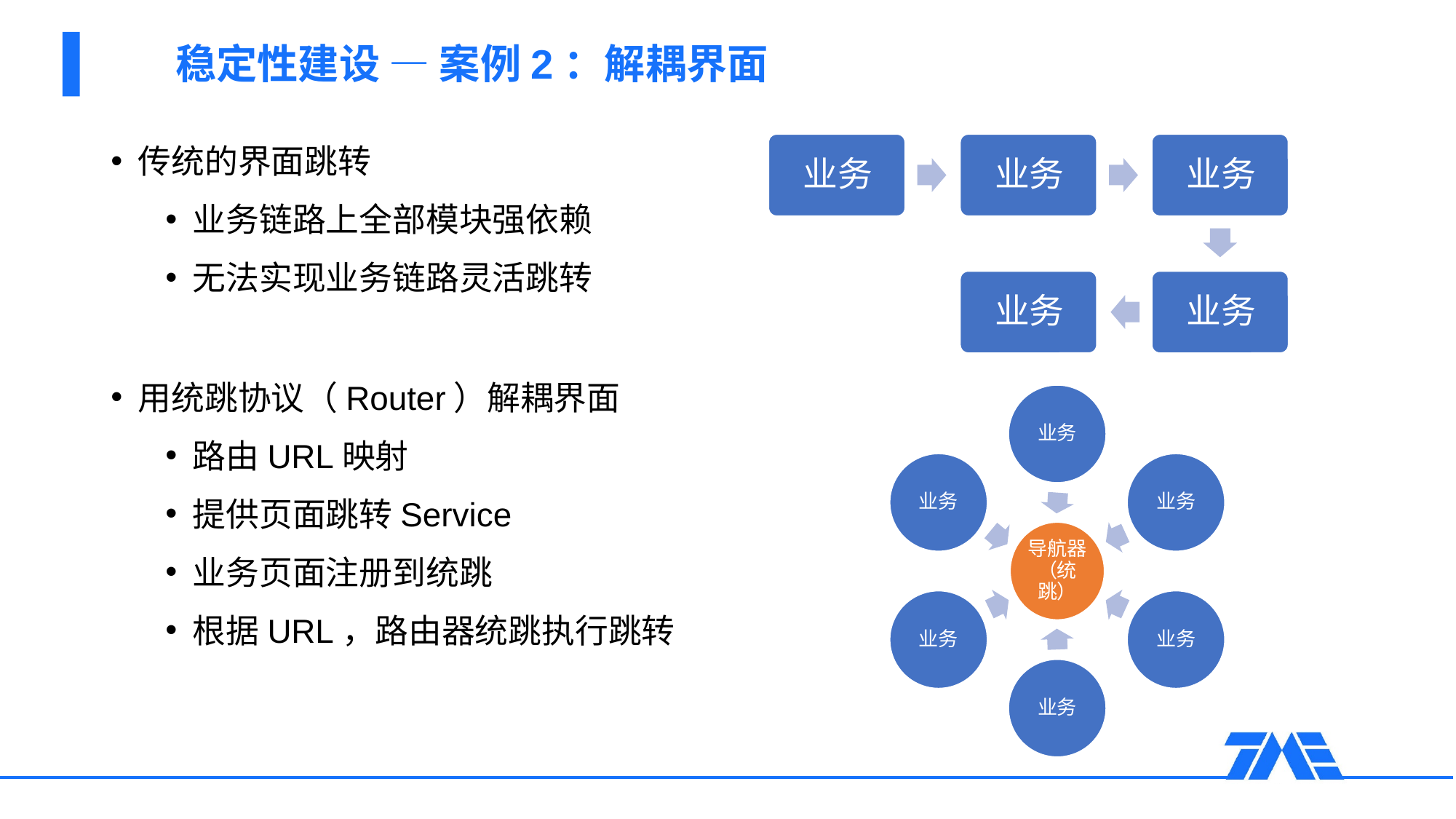

稳定性建设 — 案例2：解耦界面
业务

业务

业务

业务

业务
传统的界面跳转
业务链路上全部模块强依赖
无法实现业务链路灵活跳转

用统跳协议（Router）解耦界面
路由URL映射
提供页面跳转Service
业务页面注册到统跳
根据URL，路由器统跳执行跳转
导航器（统跳）

业务

业务

业务

业务

业务

业务